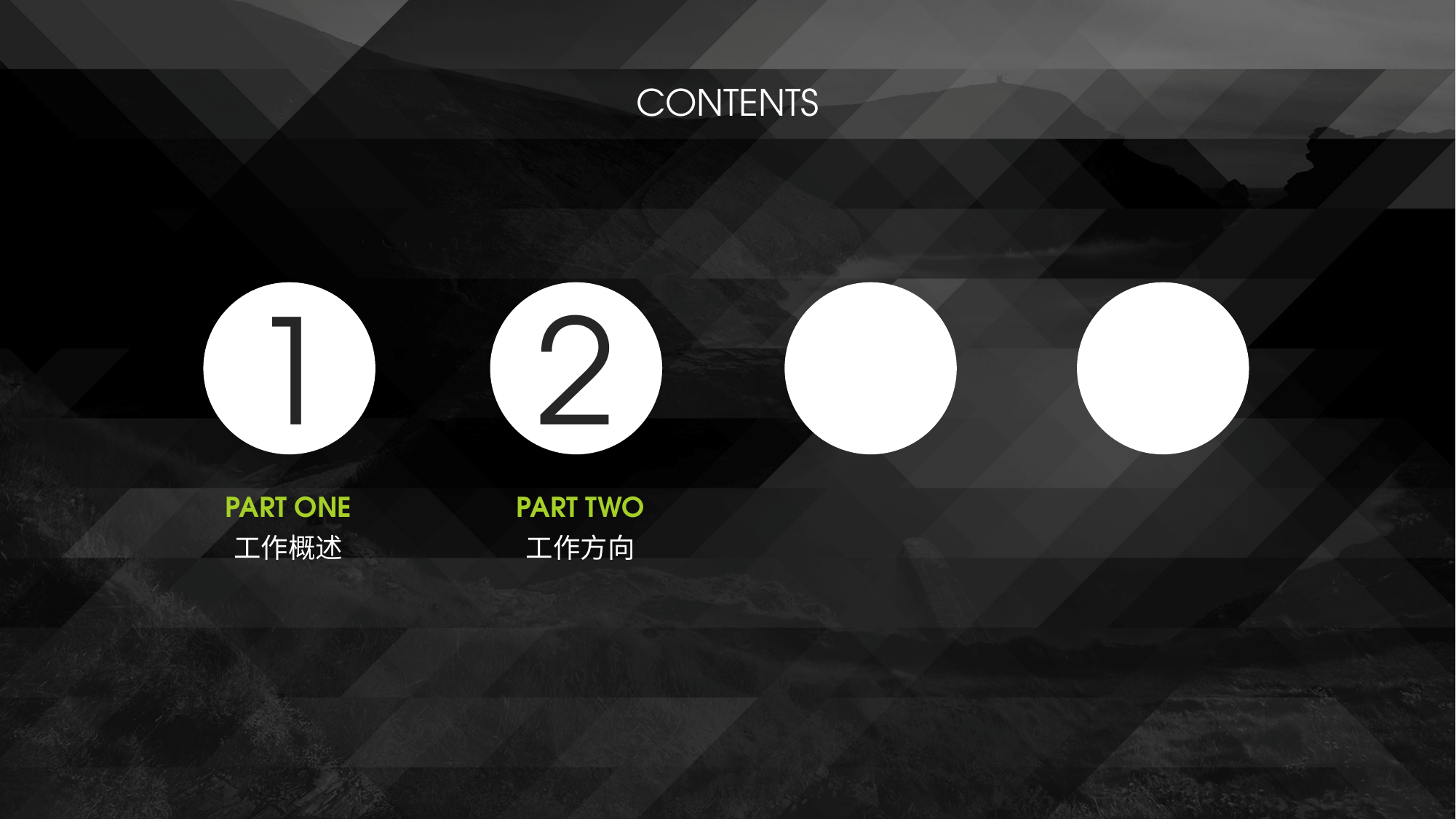

CONTENTS
1
2
PART ONE
PART TWO
工作概述
工作方向